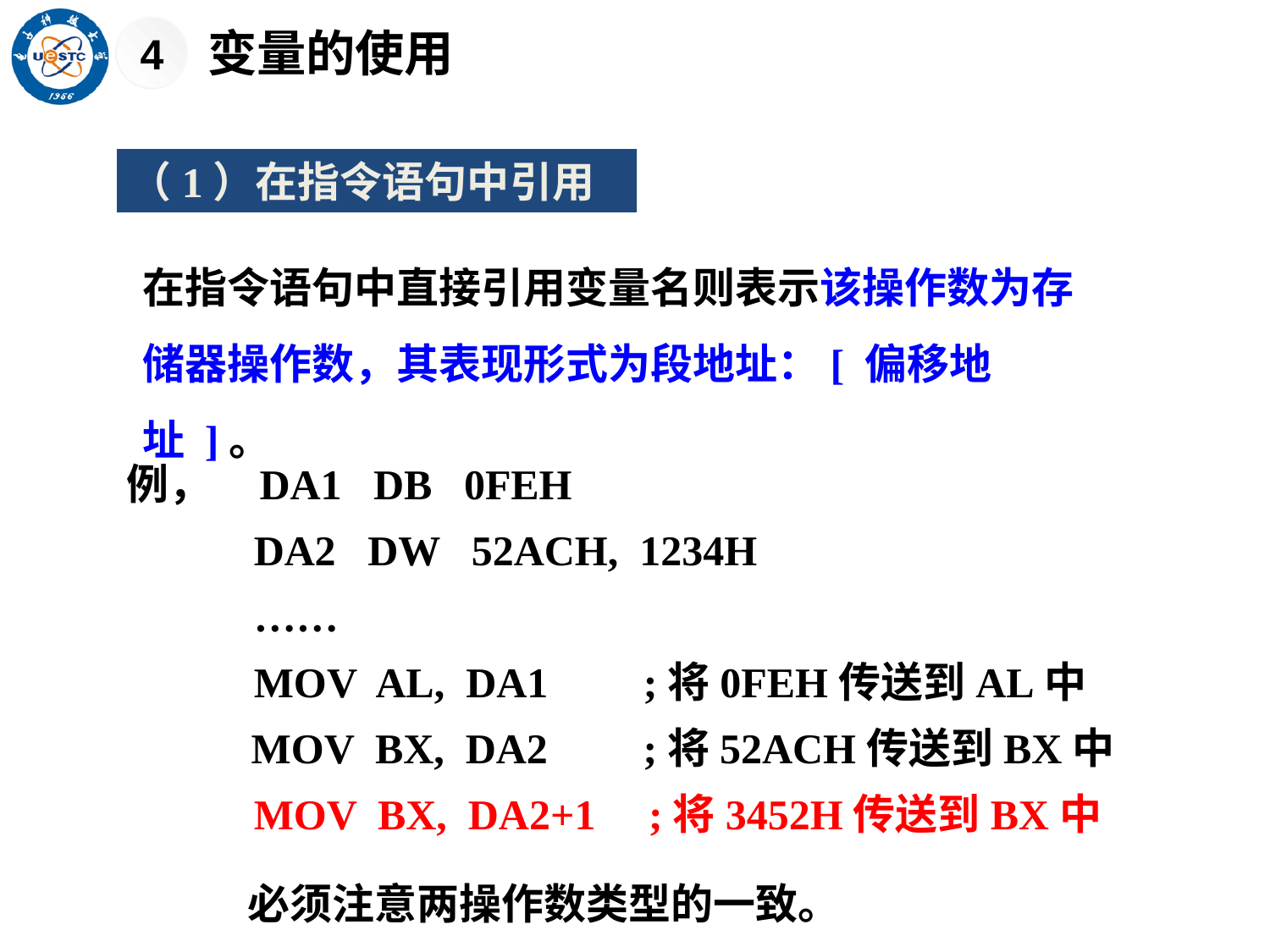

4
变量的使用
（1）在指令语句中引用
在指令语句中直接引用变量名则表示该操作数为存储器操作数，其表现形式为段地址：[ 偏移地址 ]。
例，    DA1   DB   0FEH
            DA2   DW   52ACH,  1234H
            ……
            MOV  AL,  DA1         ;将0FEH传送到AL中
            MOV  BX,  DA2         ;将52ACH传送到BX中
            MOV  BX,  DA2+1     ;将3452H传送到BX中
必须注意两操作数类型的一致。